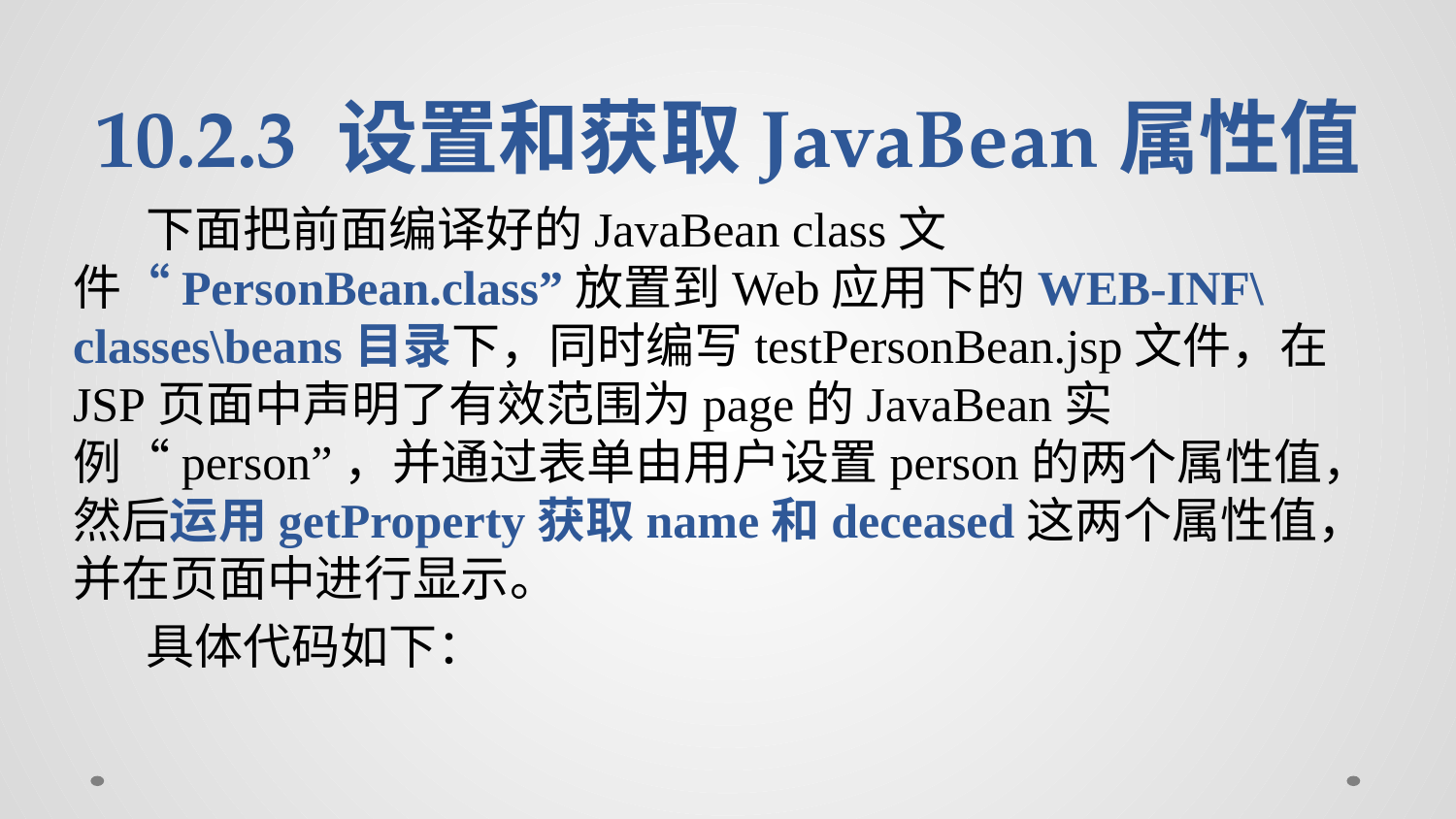

# 10.2.3 设置和获取JavaBean属性值
下面把前面编译好的JavaBean class文件“PersonBean.class”放置到Web应用下的WEB-INF\classes\beans目录下，同时编写testPersonBean.jsp文件，在JSP页面中声明了有效范围为page的JavaBean实例“person”，并通过表单由用户设置person的两个属性值，然后运用getProperty获取name和deceased这两个属性值，并在页面中进行显示。
具体代码如下：